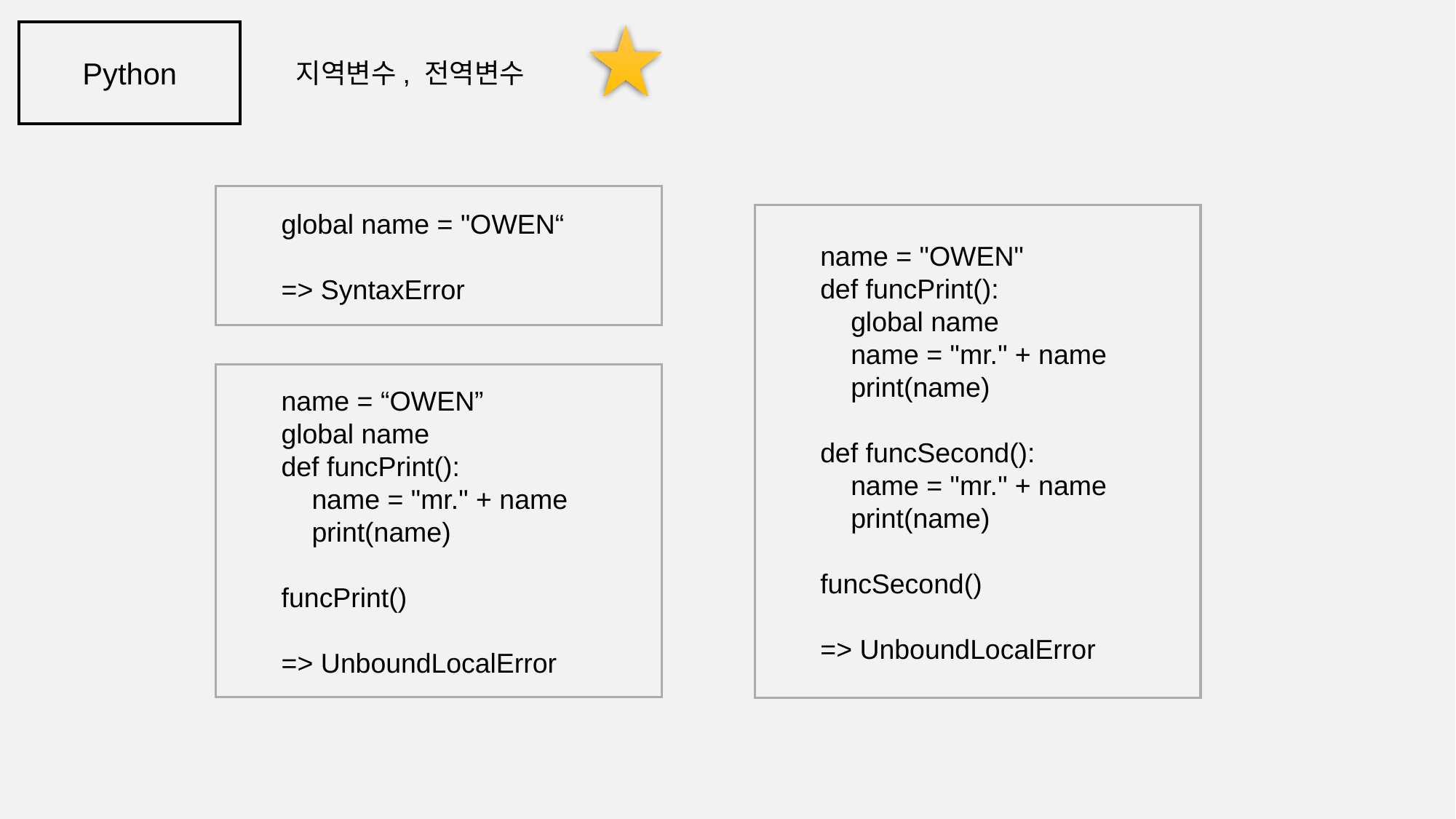

Python
지역변수, 전역변수
global name = "OWEN“
=> SyntaxError
name = "OWEN"
def funcPrint():
    global name
    name = "mr." + name
    print(name)

def funcSecond():
    name = "mr." + name
    print(name)

funcSecond()

=> UnboundLocalError
name = “OWEN”
global name
def funcPrint():
    name = "mr." + name
    print(name)

funcPrint()

=> UnboundLocalError
   '"